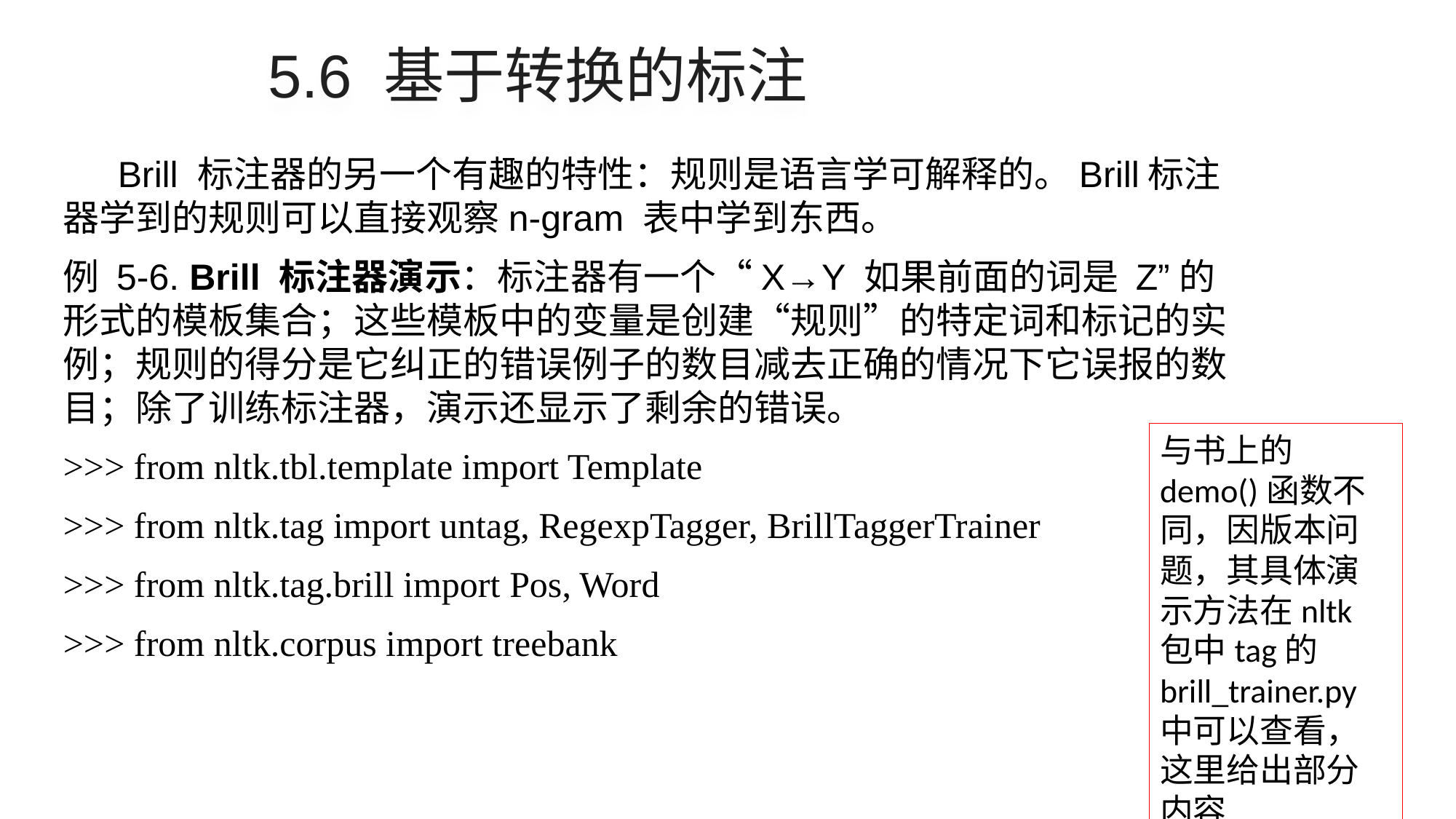

# 5.6 基于转换的标注
Brill 标注器的另一个有趣的特性：规则是语言学可解释的。Brill标注器学到的规则可以直接观察n-gram 表中学到东西。
例 5-6. Brill 标注器演示：标注器有一个“X→Y 如果前面的词是 Z”的形式的模板集合；这些模板中的变量是创建“规则”的特定词和标记的实例；规则的得分是它纠正的错误例子的数目减去正确的情况下它误报的数目；除了训练标注器，演示还显示了剩余的错误。
>>> from nltk.tbl.template import Template
>>> from nltk.tag import untag, RegexpTagger, BrillTaggerTrainer
>>> from nltk.tag.brill import Pos, Word
>>> from nltk.corpus import treebank
与书上的demo()函数不同，因版本问题，其具体演示方法在nltk包中tag的brill_trainer.py中可以查看，这里给出部分内容